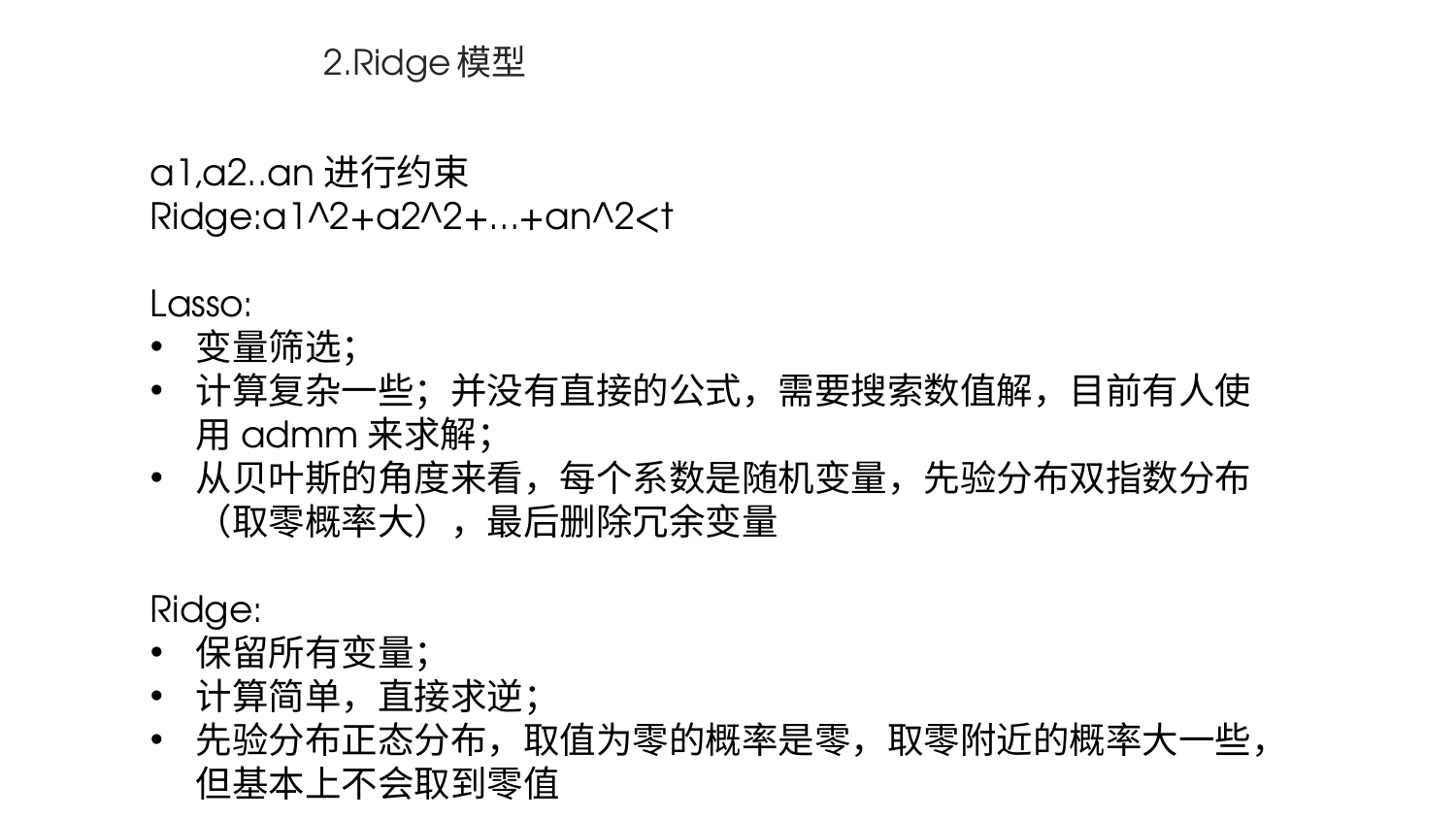

# 2.Ridge模型
a1,a2..an进行约束
Ridge:a1^2+a2^2+…+an^2<t

Lasso:
变量筛选；
计算复杂一些；并没有直接的公式，需要搜索数值解，目前有人使用admm来求解；
从贝叶斯的角度来看，每个系数是随机变量，先验分布双指数分布（取零概率大），最后删除冗余变量

Ridge:
保留所有变量；
计算简单，直接求逆；
先验分布正态分布，取值为零的概率是零，取零附近的概率大一些，但基本上不会取到零值